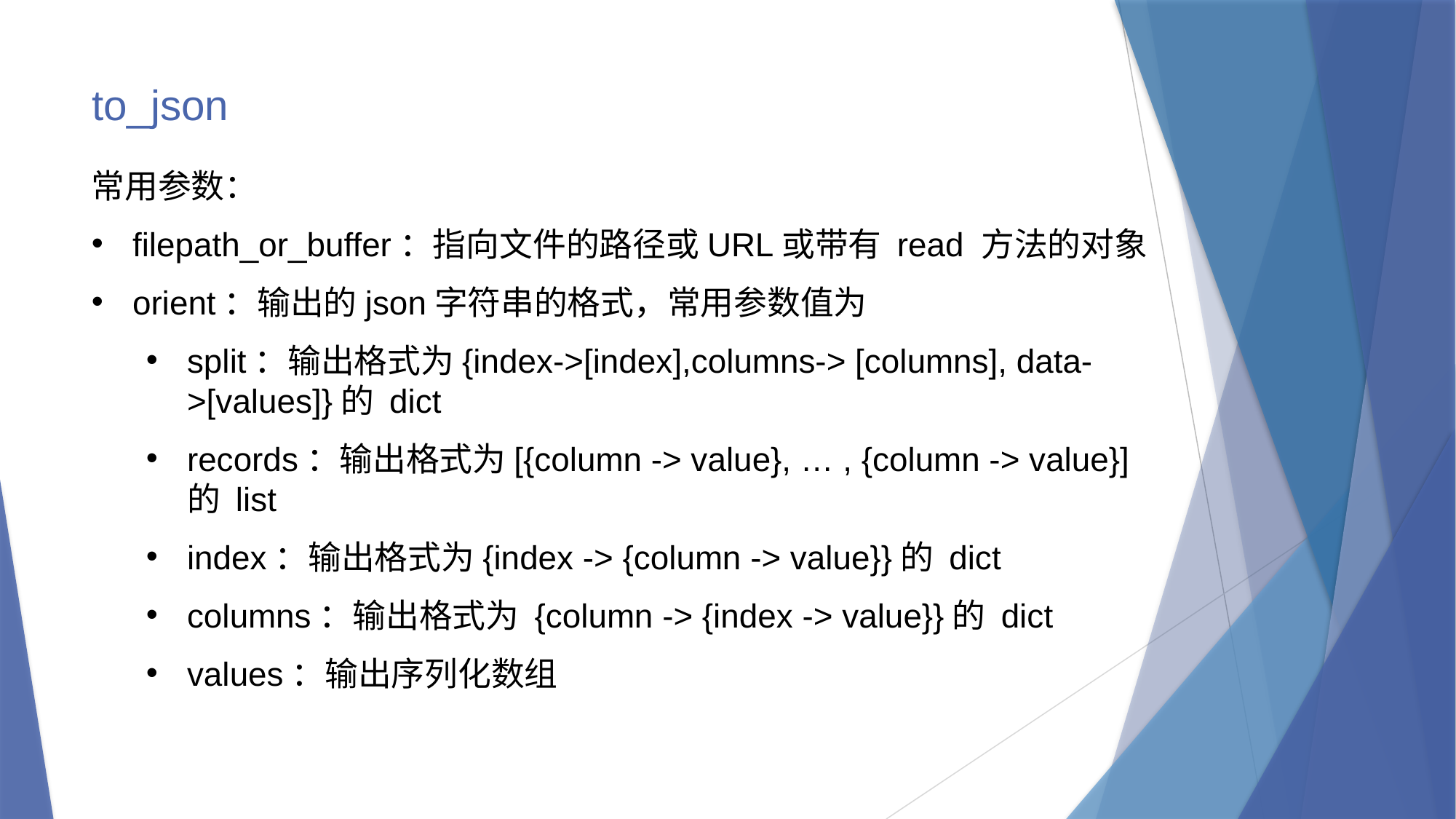

# to_json
常用参数：
filepath_or_buffer：指向文件的路径或URL或带有 read 方法的对象
orient：输出的json字符串的格式，常用参数值为
split：输出格式为{index->[index],columns-> [columns], data->[values]}的 dict
records：输出格式为[{column -> value}, … , {column -> value}]的 list
index：输出格式为{index -> {column -> value}}的 dict
columns：输出格式为 {column -> {index -> value}}的 dict
values：输出序列化数组